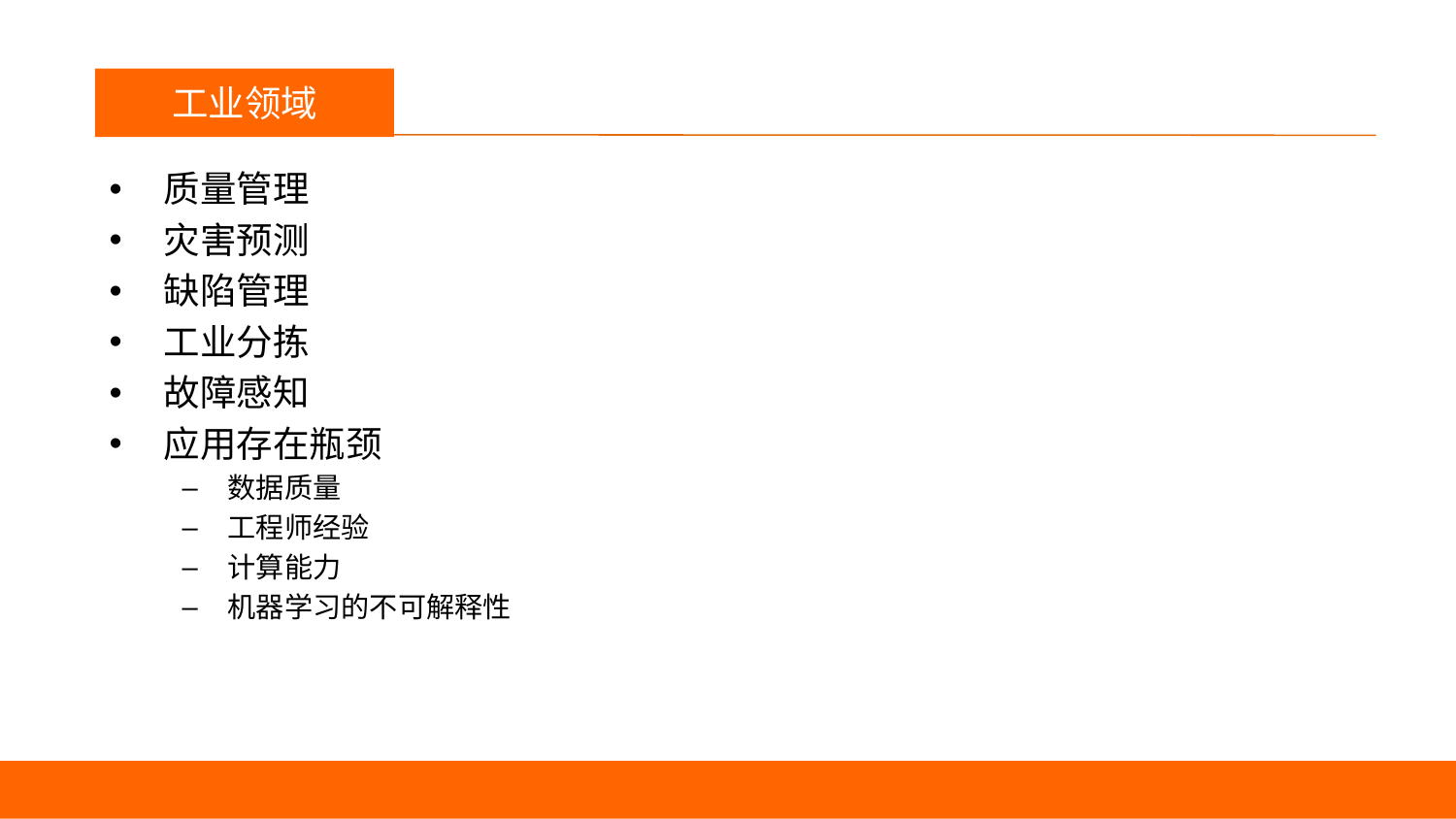

议程
工业领域

质量管理
灾害预测
缺陷管理
工业分拣
故障感知
应用存在瓶颈
数据质量
工程师经验
计算能力
机器学习的不可解释性